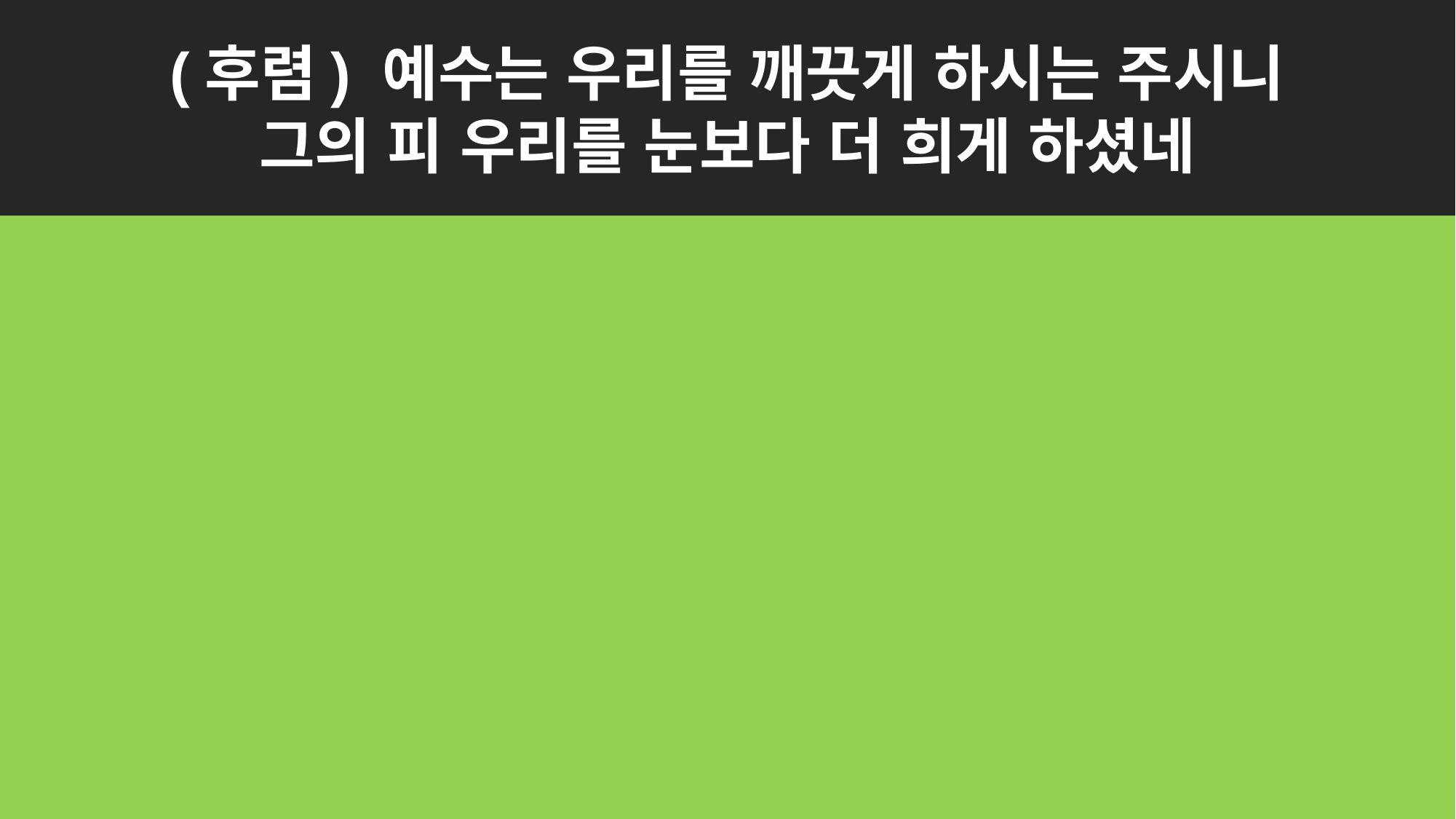

(후렴) 예수는 우리를 깨끗게 하시는 주시니
그의 피 우리를 눈보다 더 희게 하셨네